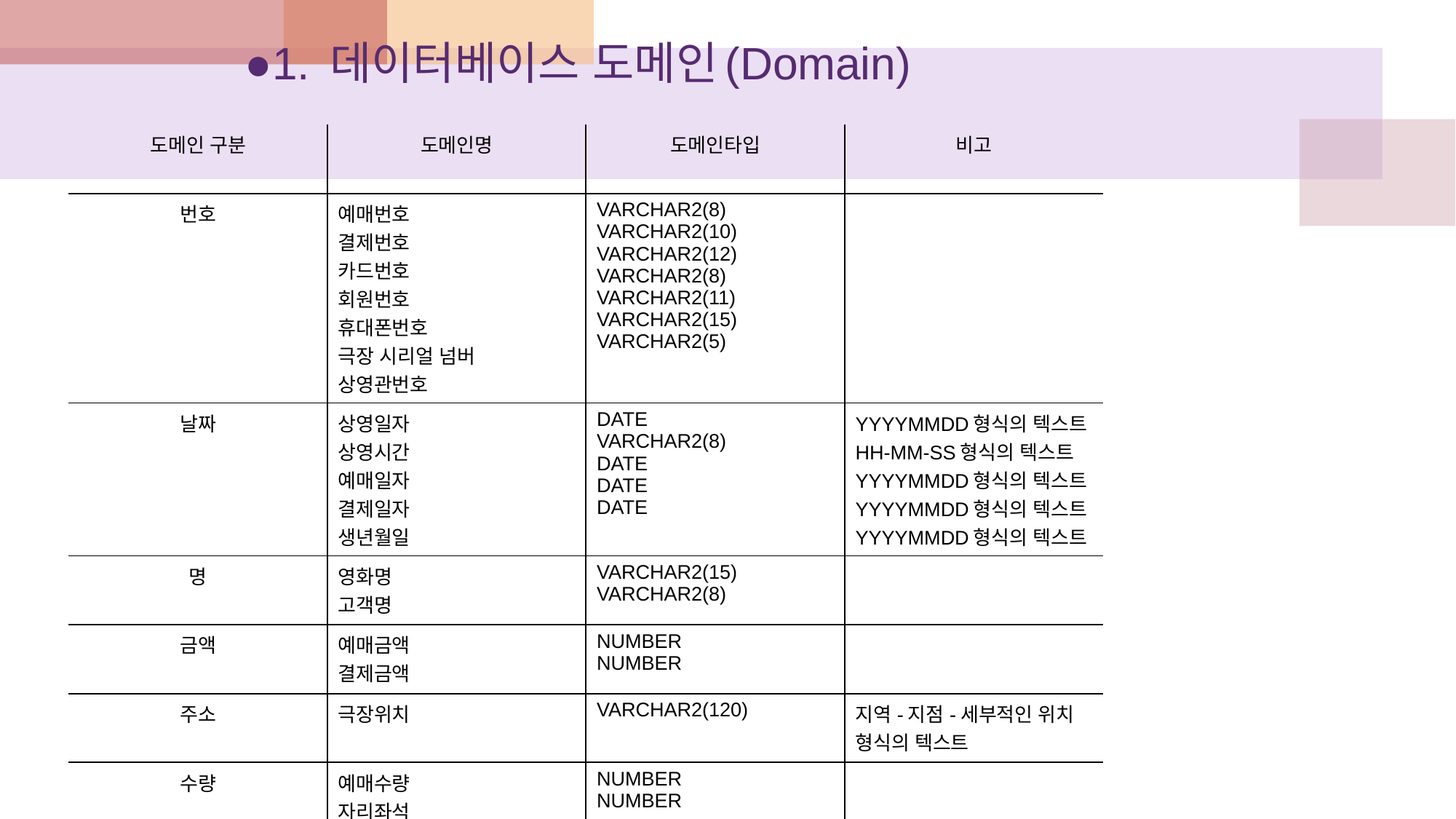

# ●1. 데이터베이스 도메인(Domain)
| 도메인 구분 | 도메인명 | 도메인타입 | 비고 |
| --- | --- | --- | --- |
| 번호 | 예매번호 결제번호 카드번호 회원번호 휴대폰번호 극장 시리얼 넘버 상영관번호 | VARCHAR2(8) VARCHAR2(10) VARCHAR2(12) VARCHAR2(8) VARCHAR2(11) VARCHAR2(15) VARCHAR2(5) |  |
| 날짜 | 상영일자 상영시간 예매일자 결제일자 생년월일 | DATE VARCHAR2(8) DATE DATE DATE | YYYYMMDD형식의 텍스트 HH-MM-SS형식의 텍스트 YYYYMMDD형식의 텍스트 YYYYMMDD형식의 텍스트 YYYYMMDD형식의 텍스트 |
| 명 | 영화명 고객명 | VARCHAR2(15) VARCHAR2(8) |  |
| 금액 | 예매금액 결제금액 | NUMBER NUMBER |  |
| 주소 | 극장위치 | VARCHAR2(120) | 지역-지점-세부적인 위치 형식의 텍스트 |
| 수량 | 예매수량 자리좌석 | NUMBER NUMBER |  |
|  |  |  |  |